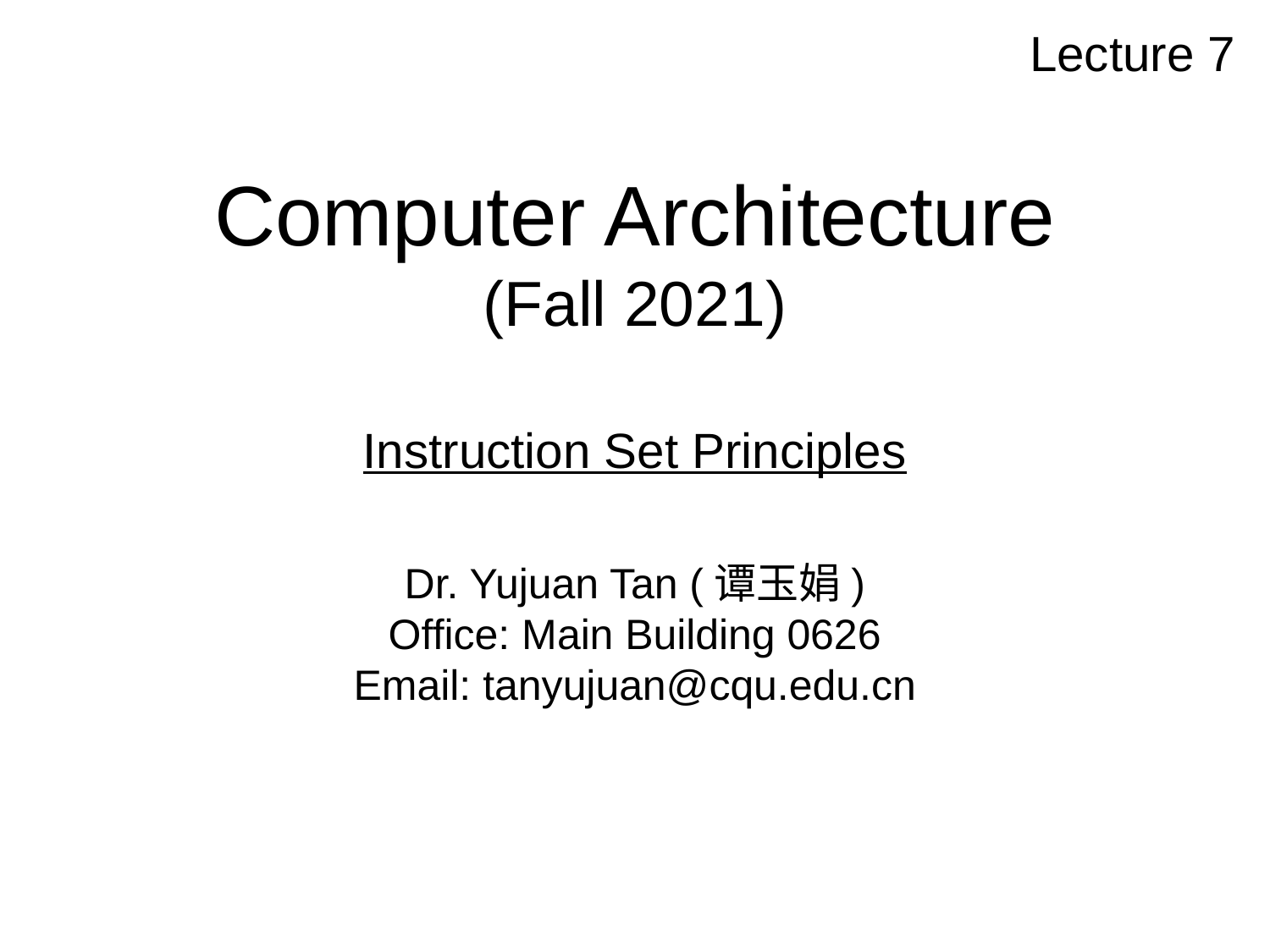

Lecture 7
# Computer Architecture (Fall 2021)
Instruction Set Principles

Dr. Yujuan Tan (谭玉娟)
 Office: Main Building 0626
Email: tanyujuan@cqu.edu.cn